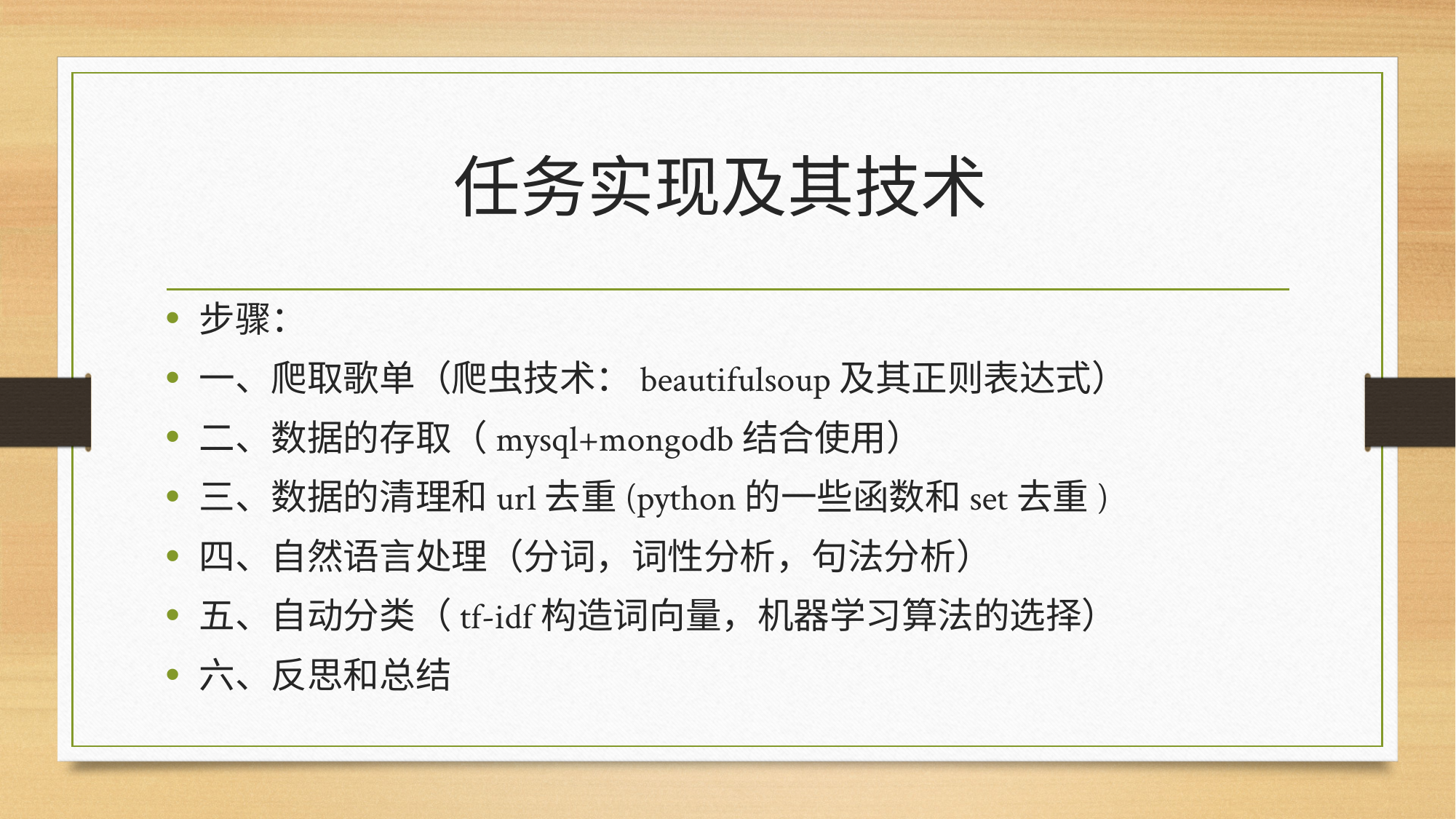

# 任务实现及其技术
步骤：
一、爬取歌单（爬虫技术：beautifulsoup及其正则表达式）
二、数据的存取（mysql+mongodb结合使用）
三、数据的清理和url去重(python的一些函数和set去重)
四、自然语言处理（分词，词性分析，句法分析）
五、自动分类（tf-idf构造词向量，机器学习算法的选择）
六、反思和总结